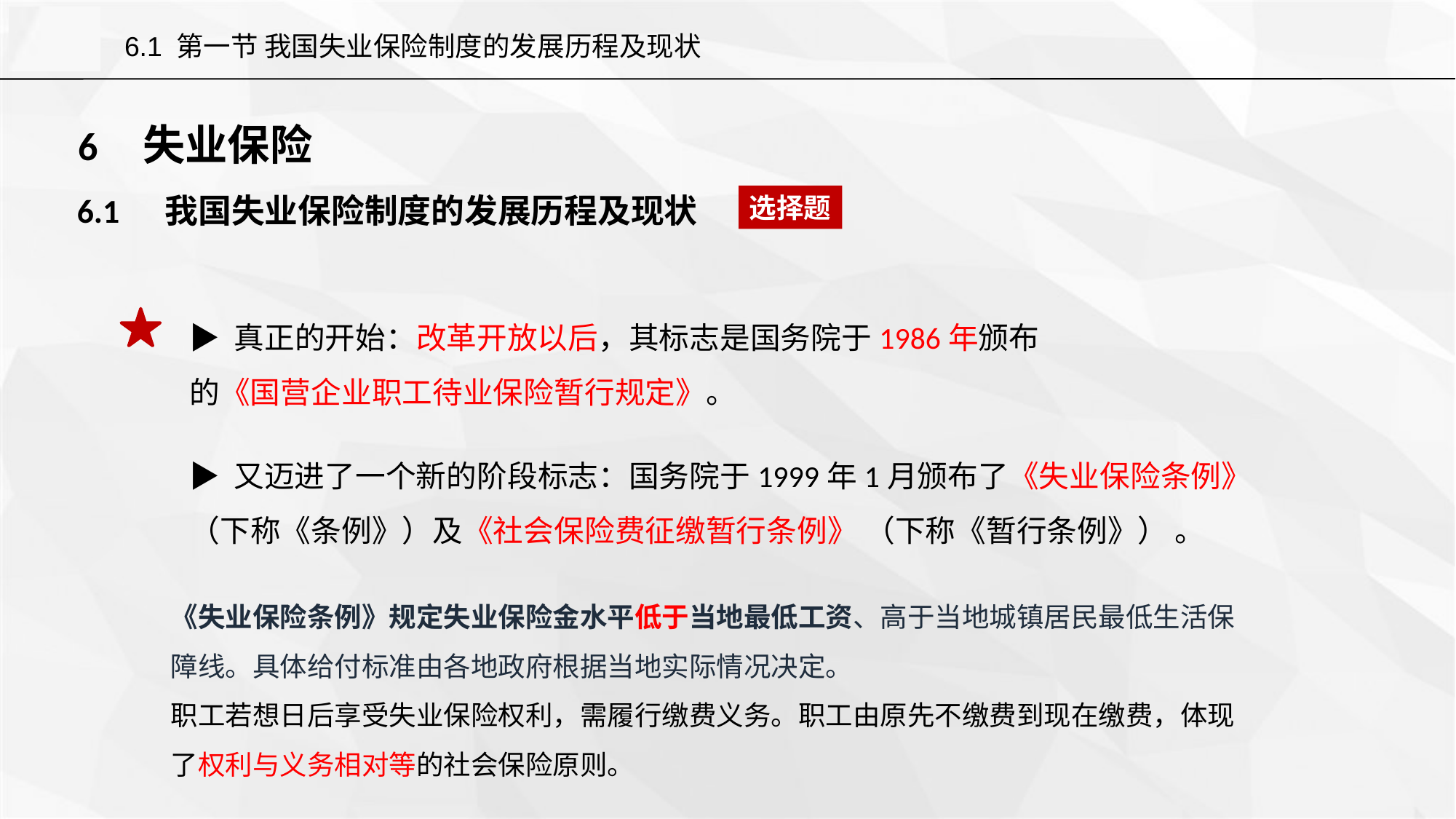

6.1 第一节 我国失业保险制度的发展历程及现状
6    失业保险
6.1     我国失业保险制度的发展历程及现状
选择题
▶ 真正的开始：改革开放以后，其标志是国务院于1986年颁布的《国营企业职工待业保险暂行规定》。

▶ 又迈进了一个新的阶段标志：国务院于1999年1月颁布了《失业保险条例》 （下称《条例》）及《社会保险费征缴暂行条例》 （下称《暂行条例》） 。
《失业保险条例》规定失业保险金水平低于当地最低工资、高于当地城镇居民最低生活保障线。具体给付标准由各地政府根据当地实际情况决定。
职工若想日后享受失业保险权利，需履行缴费义务。职工由原先不缴费到现在缴费，体现了权利与义务相对等的社会保险原则。